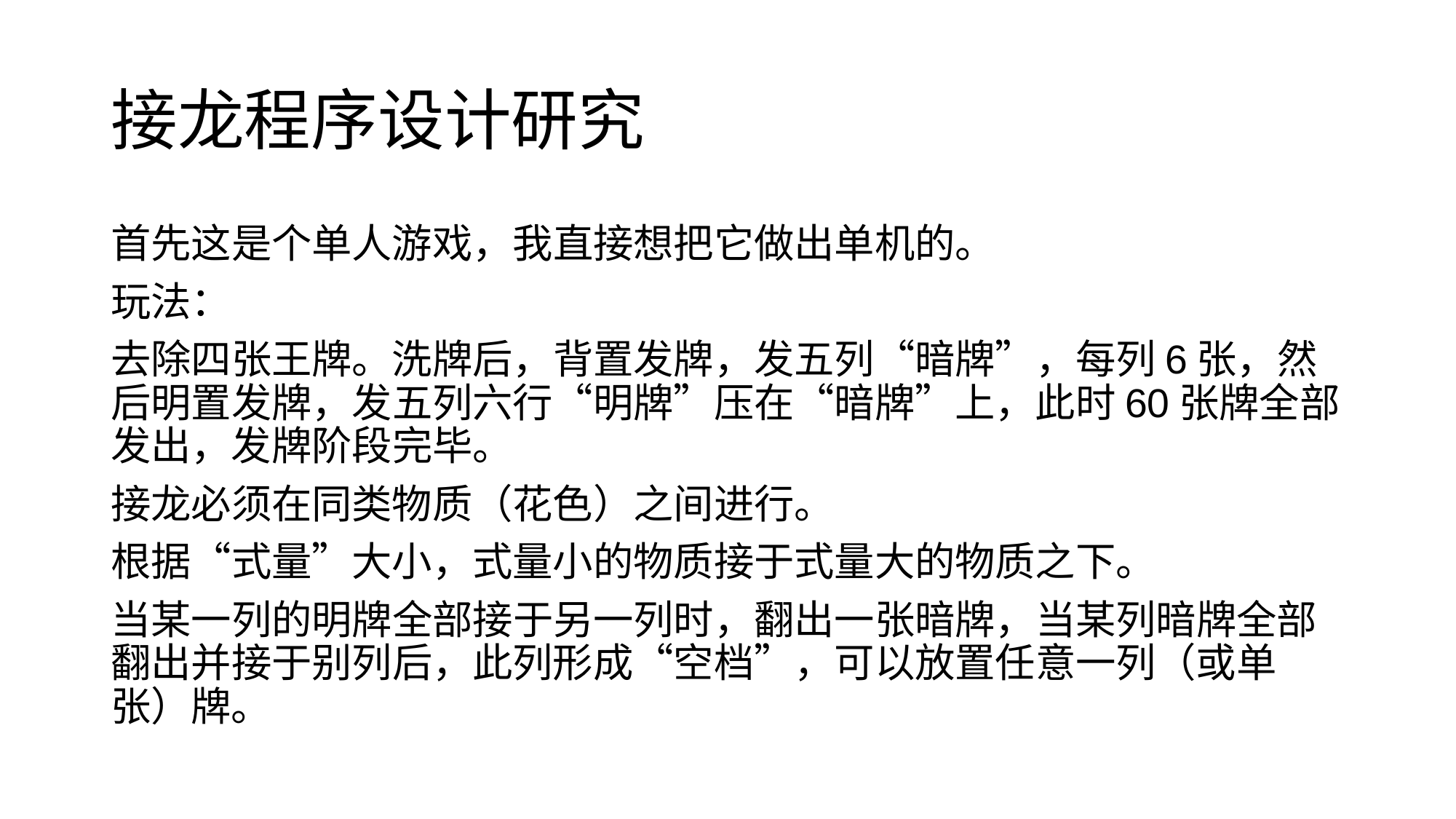

# 接龙程序设计研究
首先这是个单人游戏，我直接想把它做出单机的。
玩法：
去除四张王牌。洗牌后，背置发牌，发五列“暗牌”，每列6张，然后明置发牌，发五列六行“明牌”压在“暗牌”上，此时60张牌全部发出，发牌阶段完毕。
接龙必须在同类物质（花色）之间进行。
根据“式量”大小，式量小的物质接于式量大的物质之下。
当某一列的明牌全部接于另一列时，翻出一张暗牌，当某列暗牌全部翻出并接于别列后，此列形成“空档”，可以放置任意一列（或单张）牌。